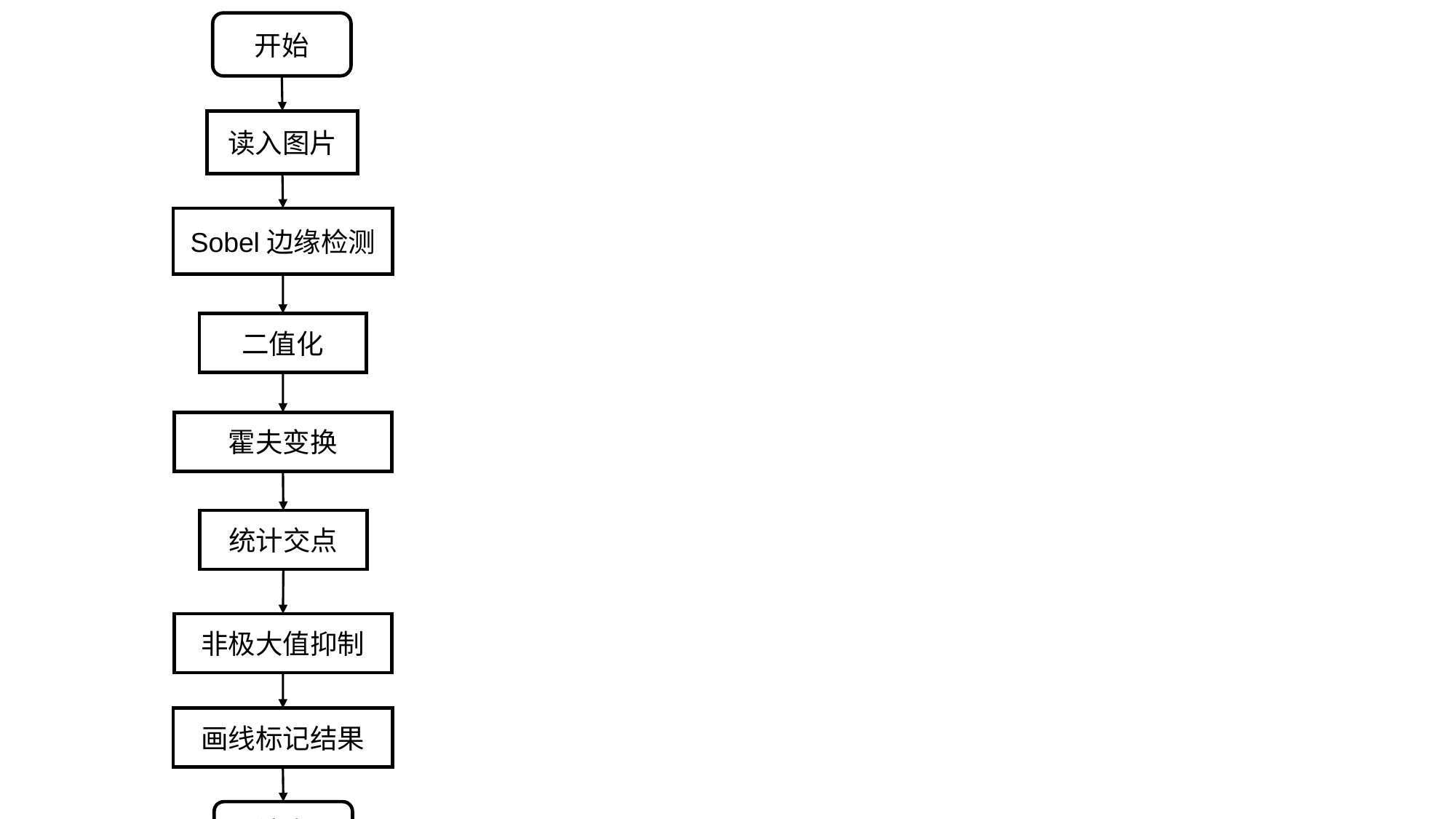

开始
读入图片
Sobel边缘检测
二值化
霍夫变换
统计交点
非极大值抑制
画线标记结果
结束